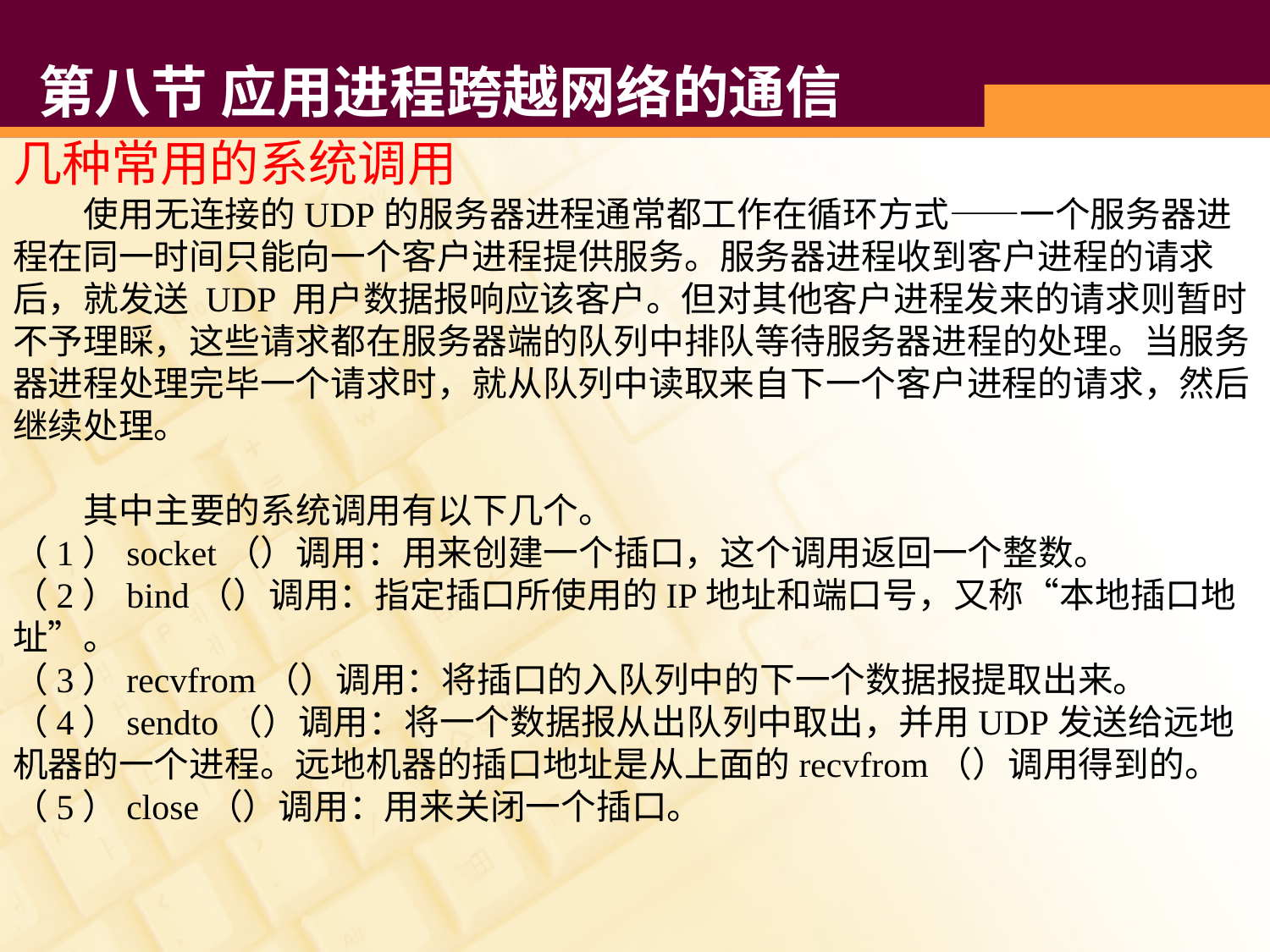

# 第八节 应用进程跨越网络的通信
几种常用的系统调用
        使用无连接的UDP的服务器进程通常都工作在循环方式——一个服务器进程在同一时间只能向一个客户进程提供服务。服务器进程收到客户进程的请求后，就发送 UDP 用户数据报响应该客户。但对其他客户进程发来的请求则暂时不予理睬，这些请求都在服务器端的队列中排队等待服务器进程的处理。当服务器进程处理完毕一个请求时，就从队列中读取来自下一个客户进程的请求，然后继续处理。

        其中主要的系统调用有以下几个。
（1）socket（）调用：用来创建一个插口，这个调用返回一个整数。
（2）bind（）调用：指定插口所使用的IP地址和端口号，又称“本地插口地址”。
（3）recvfrom（）调用：将插口的入队列中的下一个数据报提取出来。
（4）sendto（）调用：将一个数据报从出队列中取出，并用UDP发送给远地机器的一个进程。远地机器的插口地址是从上面的recvfrom（）调用得到的。
（5）close（）调用：用来关闭一个插口。